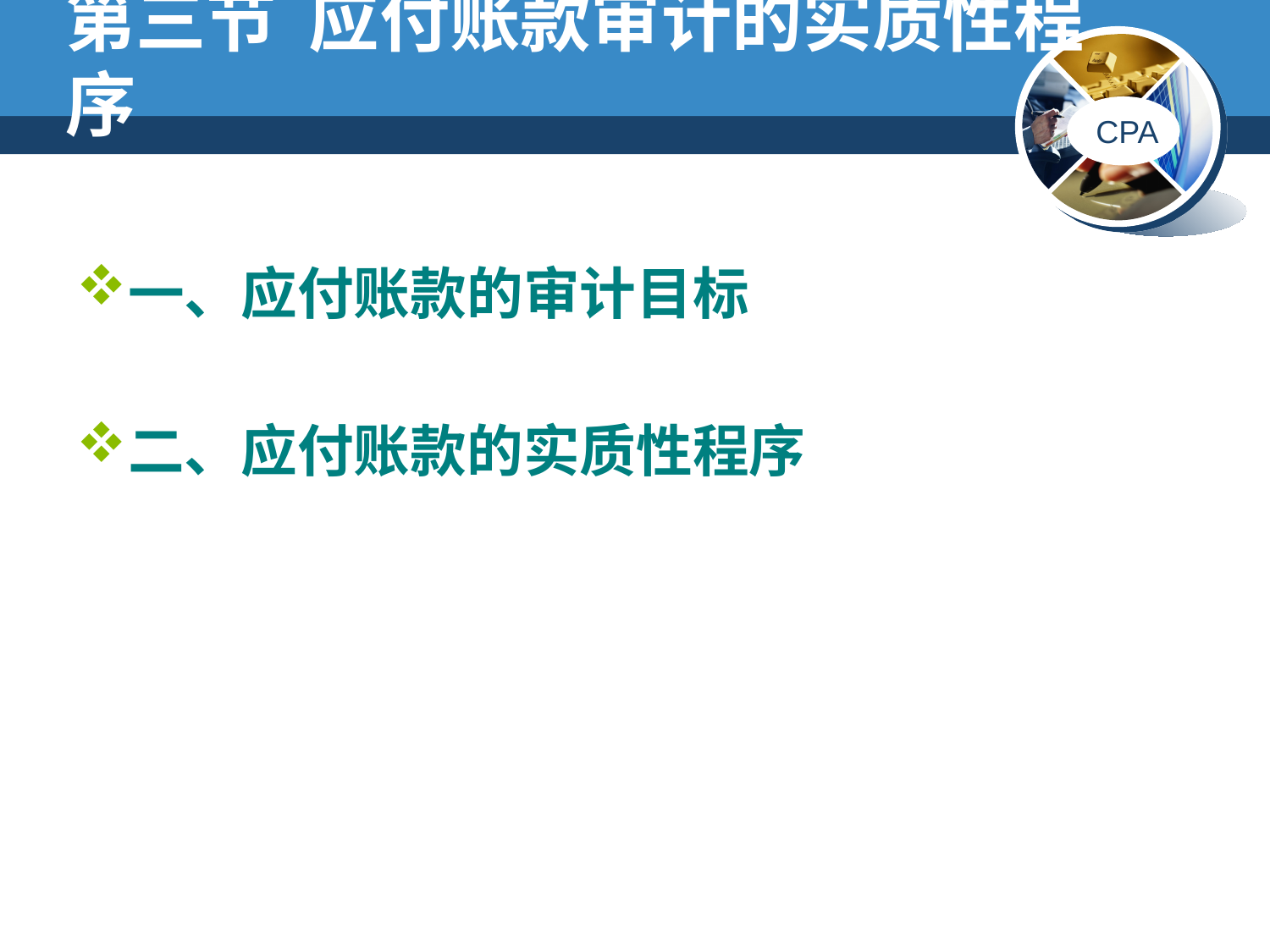

# 第三节  应付账款审计的实质性程序

一、应付账款的审计目标

二、应付账款的实质性程序